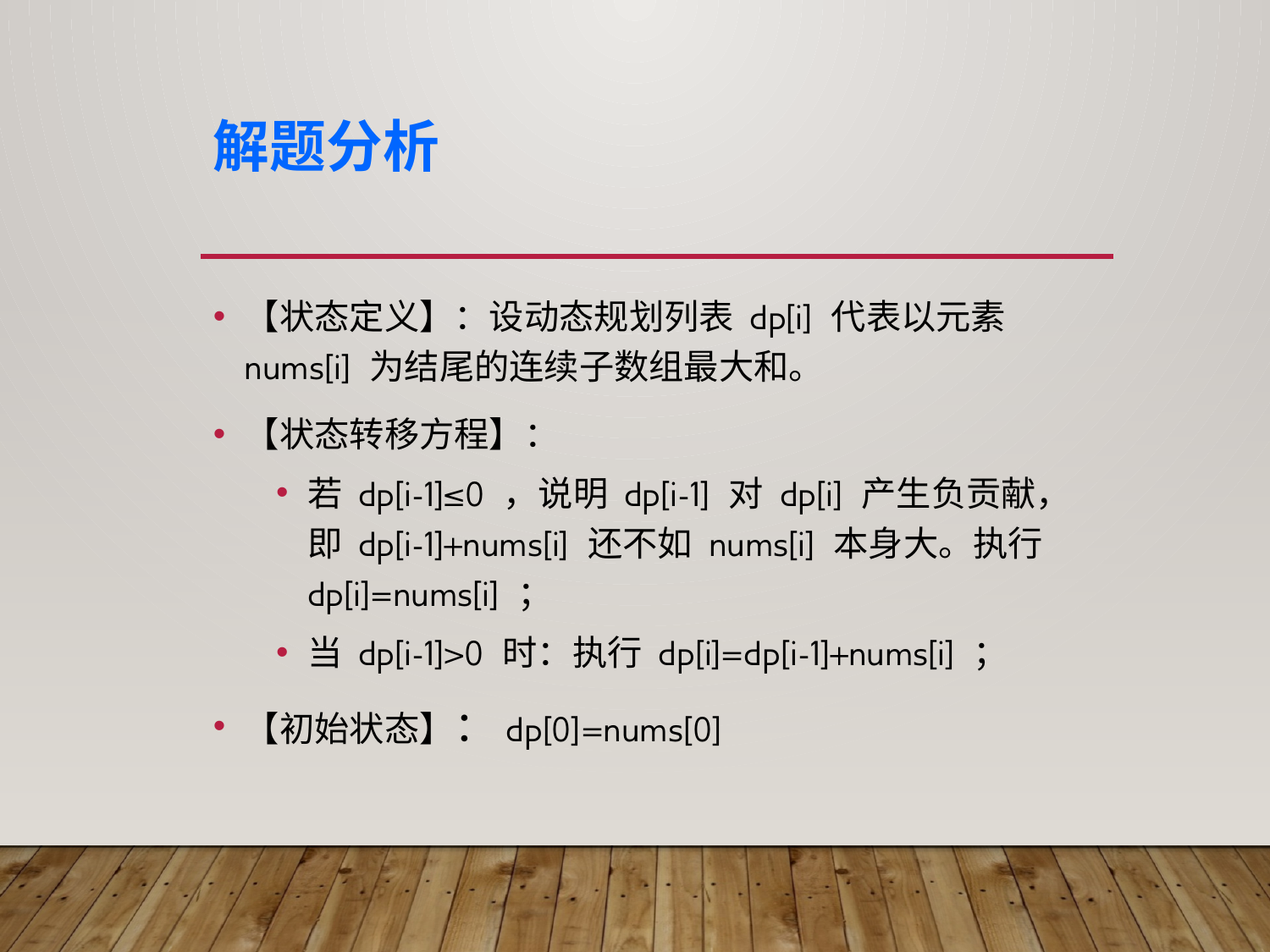

# 解题分析
【状态定义】：设动态规划列表 dp[i] 代表以元素 nums[i] 为结尾的连续子数组最大和。
【状态转移方程】：
若 dp[i−1]≤0 ，说明 dp[i−1] 对 dp[i] 产生负贡献，即 dp[i−1]+nums[i] 还不如 nums[i] 本身大。执行 dp[i]=nums[i] ；
当 dp[i−1]>0 时：执行 dp[i]=dp[i−1]+nums[i] ；
【初始状态】：dp[0]=nums[0]